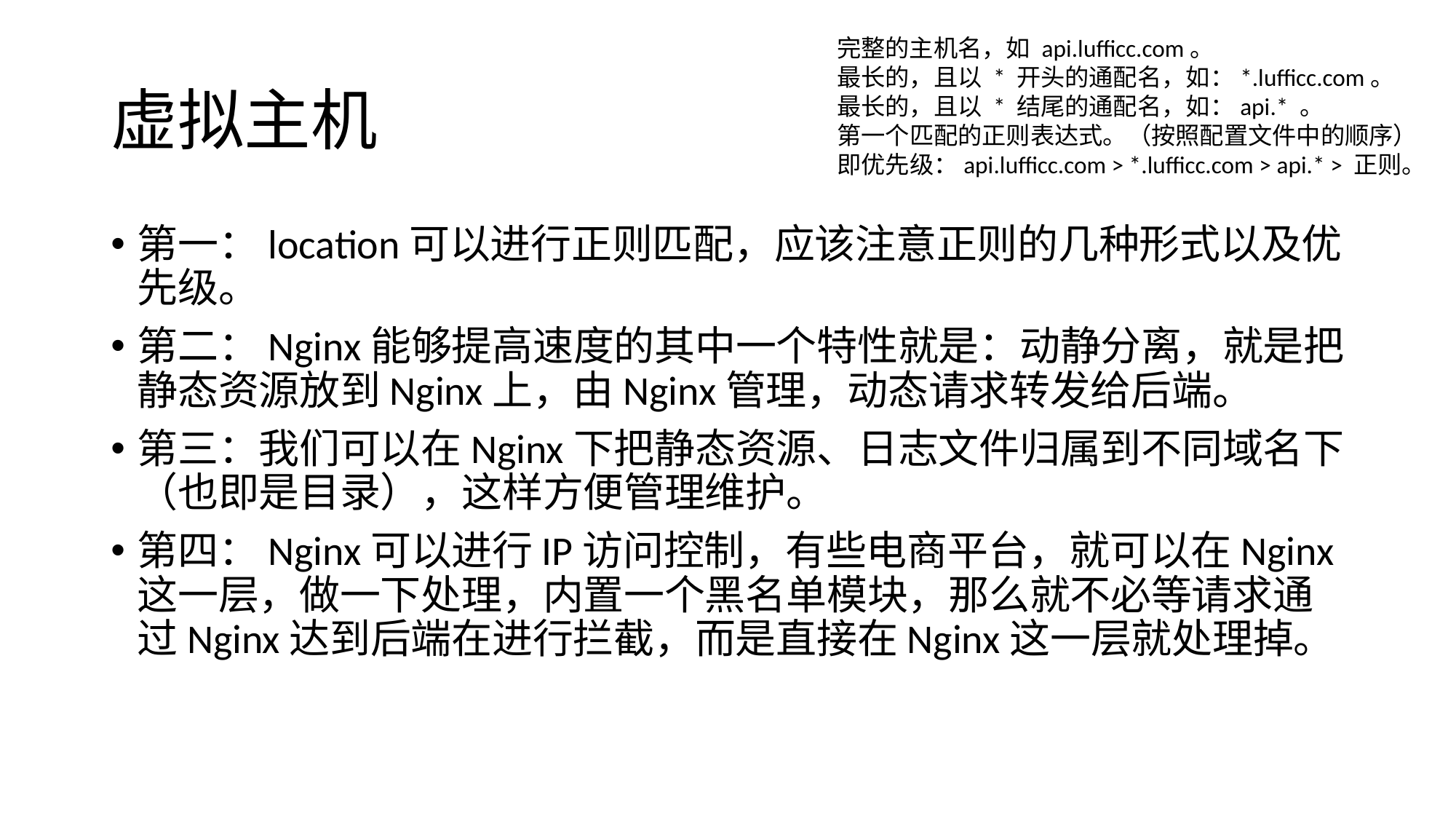

完整的主机名，如 api.lufficc.com。
最长的，且以 * 开头的通配名，如：*.lufficc.com。
最长的，且以 * 结尾的通配名，如：api.* 。
第一个匹配的正则表达式。（按照配置文件中的顺序）
即优先级：api.lufficc.com > *.lufficc.com > api.* > 正则。
# 虚拟主机
第一：location可以进行正则匹配，应该注意正则的几种形式以及优先级。
第二：Nginx能够提高速度的其中一个特性就是：动静分离，就是把静态资源放到Nginx上，由Nginx管理，动态请求转发给后端。
第三：我们可以在Nginx下把静态资源、日志文件归属到不同域名下（也即是目录），这样方便管理维护。
第四：Nginx可以进行IP访问控制，有些电商平台，就可以在Nginx这一层，做一下处理，内置一个黑名单模块，那么就不必等请求通过Nginx达到后端在进行拦截，而是直接在Nginx这一层就处理掉。